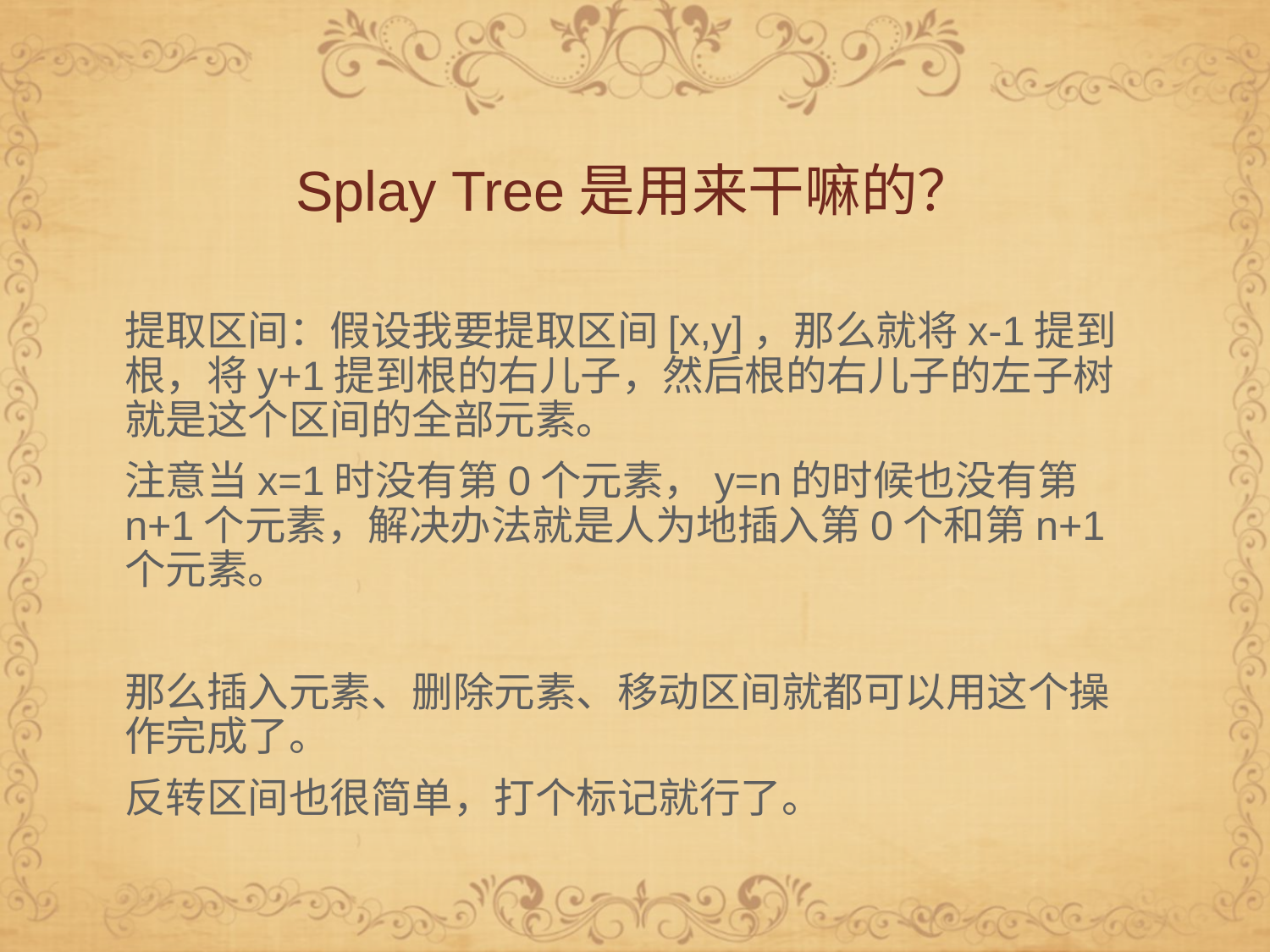

# Splay Tree是用来干嘛的？
提取区间：假设我要提取区间[x,y]，那么就将x-1提到根，将y+1提到根的右儿子，然后根的右儿子的左子树就是这个区间的全部元素。
注意当x=1时没有第0个元素，y=n的时候也没有第n+1个元素，解决办法就是人为地插入第0个和第n+1个元素。

那么插入元素、删除元素、移动区间就都可以用这个操作完成了。
反转区间也很简单，打个标记就行了。